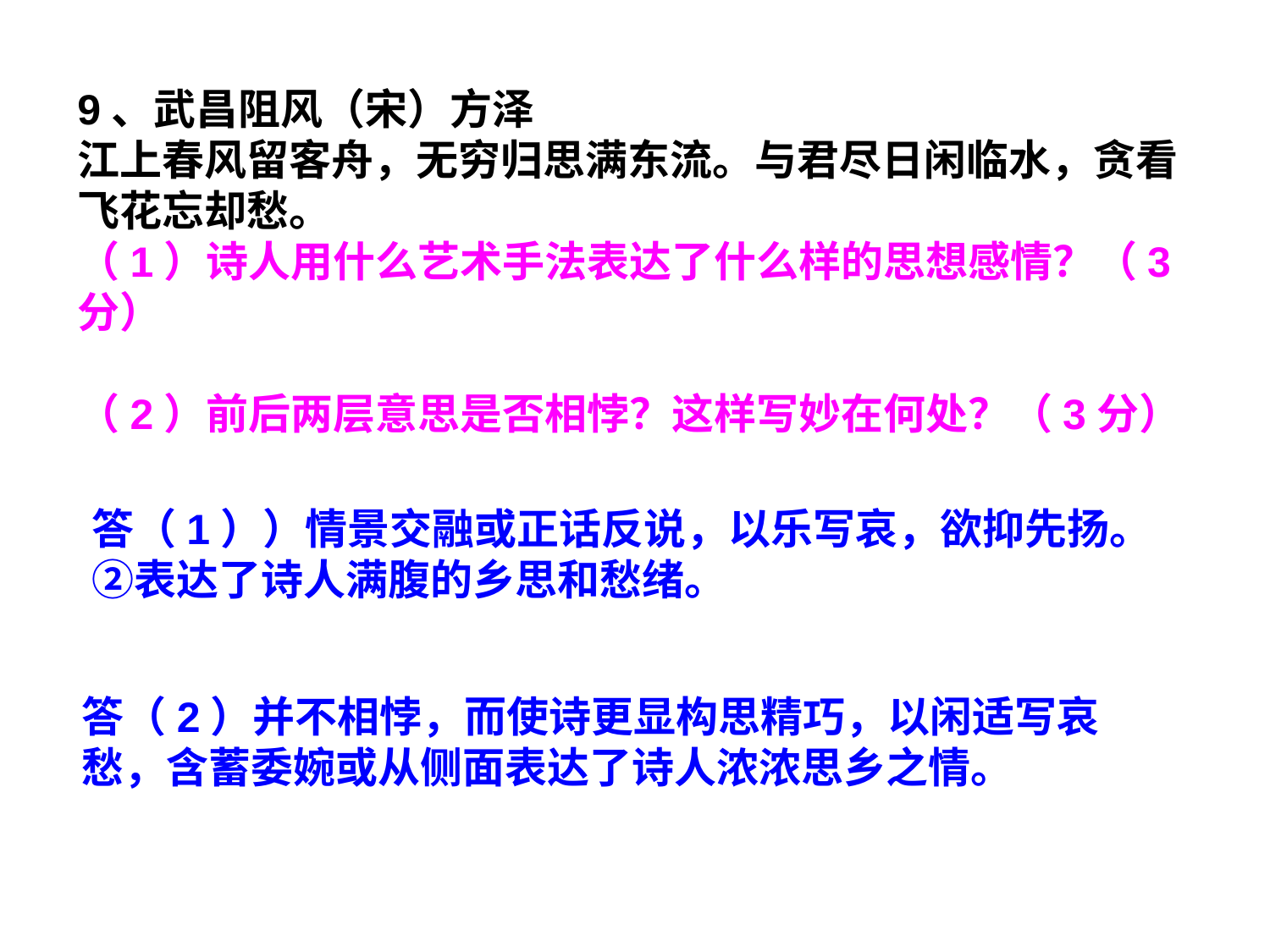

9、武昌阻风（宋）方泽  
江上春风留客舟，无穷归思满东流。与君尽日闲临水，贪看飞花忘却愁。  
（1）诗人用什么艺术手法表达了什么样的思想感情？（3分）  
（2）前后两层意思是否相悖？这样写妙在何处？（3分）
答（1））情景交融或正话反说，以乐写哀，欲抑先扬。②表达了诗人满腹的乡思和愁绪。
答（2）并不相悖，而使诗更显构思精巧，以闲适写哀愁，含蓄委婉或从侧面表达了诗人浓浓思乡之情。